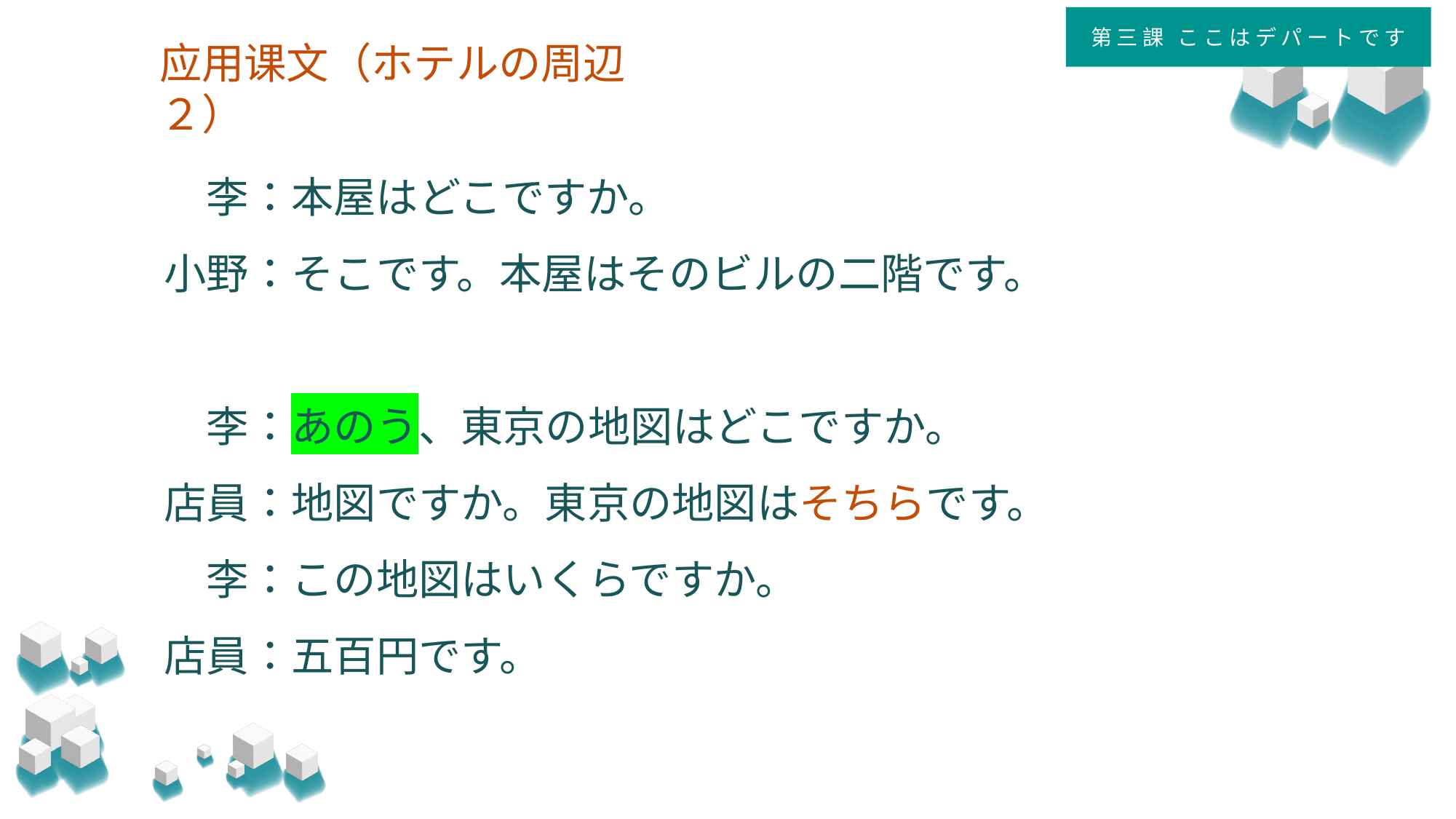

第三課 ここはデパートです
应用课文（ホテルの周辺２）

#
　李：本屋はどこですか。
小野：そこです。本屋はそのビルの二階です。

　李：あのう、東京の地図はどこですか。
店員：地図ですか。東京の地図はそちらです。
　李：この地図はいくらですか。
店員：五百円です。